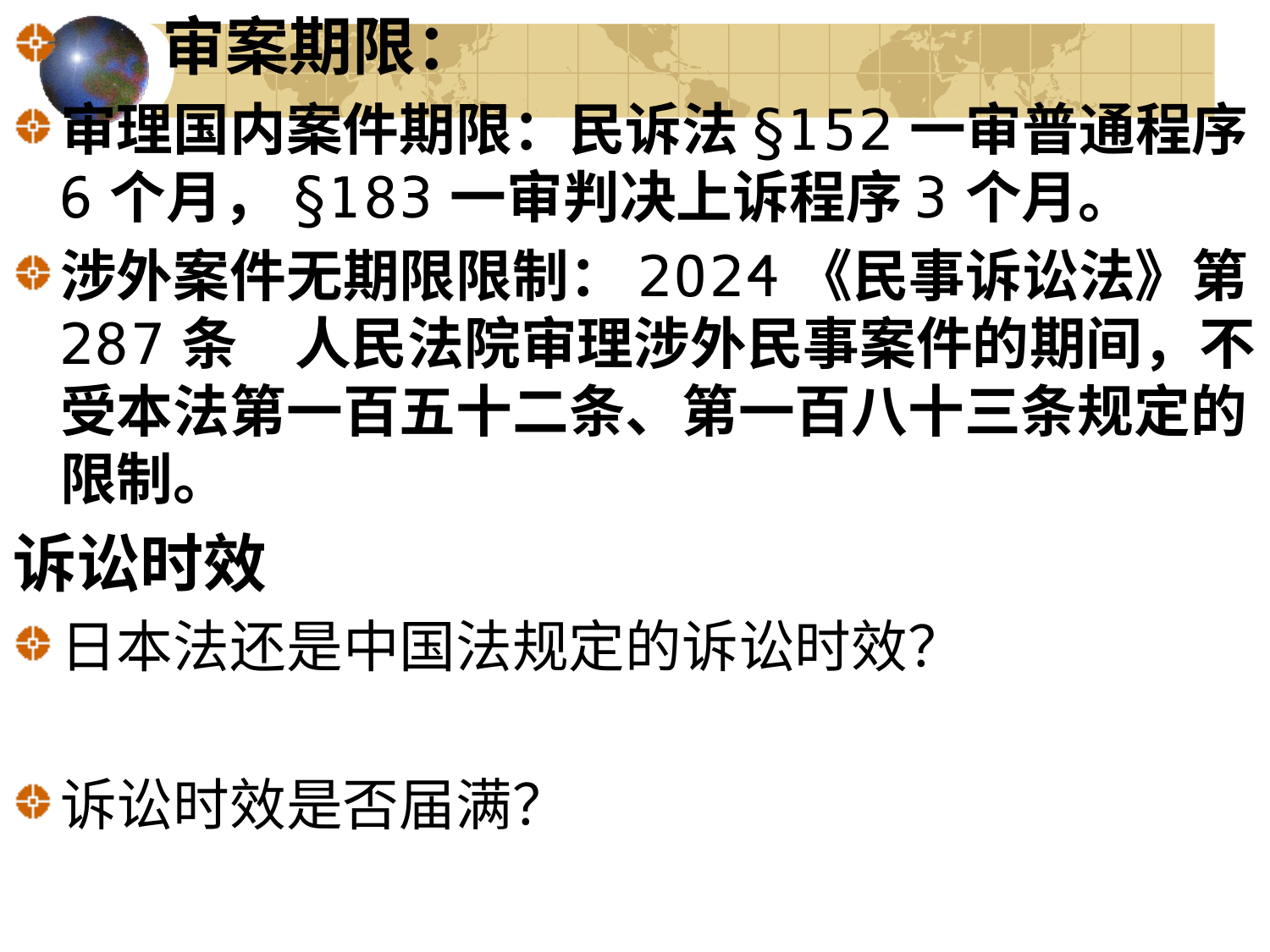

审案期限：
审理国内案件期限：民诉法§152一审普通程序6个月，§183一审判决上诉程序3个月。
涉外案件无期限限制：2024《民事诉讼法》第287条　人民法院审理涉外民事案件的期间，不受本法第一百五十二条、第一百八十三条规定的限制。
诉讼时效
日本法还是中国法规定的诉讼时效？

诉讼时效是否届满？